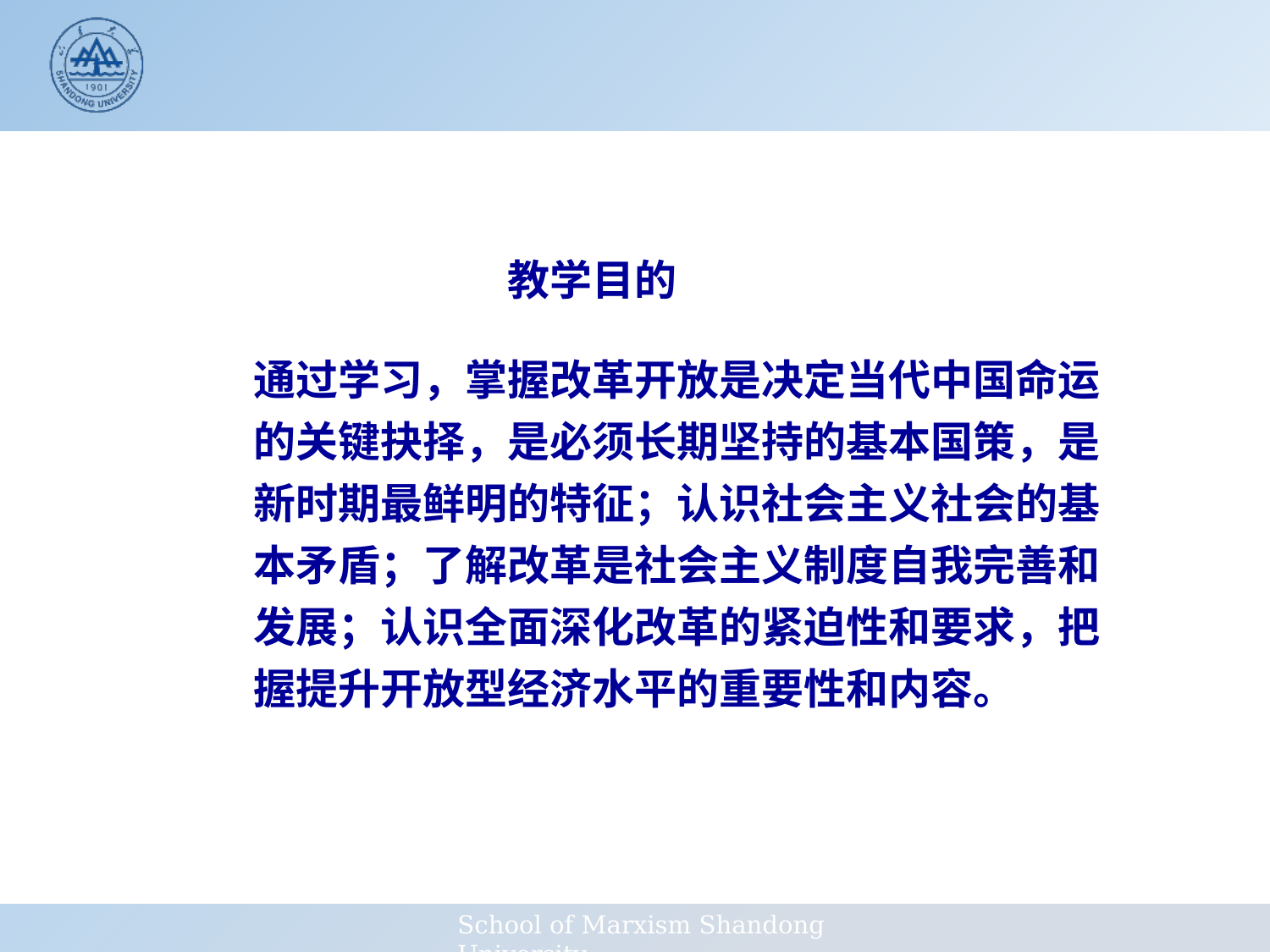

教学目的
通过学习，掌握改革开放是决定当代中国命运的关键抉择，是必须长期坚持的基本国策，是新时期最鲜明的特征；认识社会主义社会的基本矛盾；了解改革是社会主义制度自我完善和发展；认识全面深化改革的紧迫性和要求，把握提升开放型经济水平的重要性和内容。